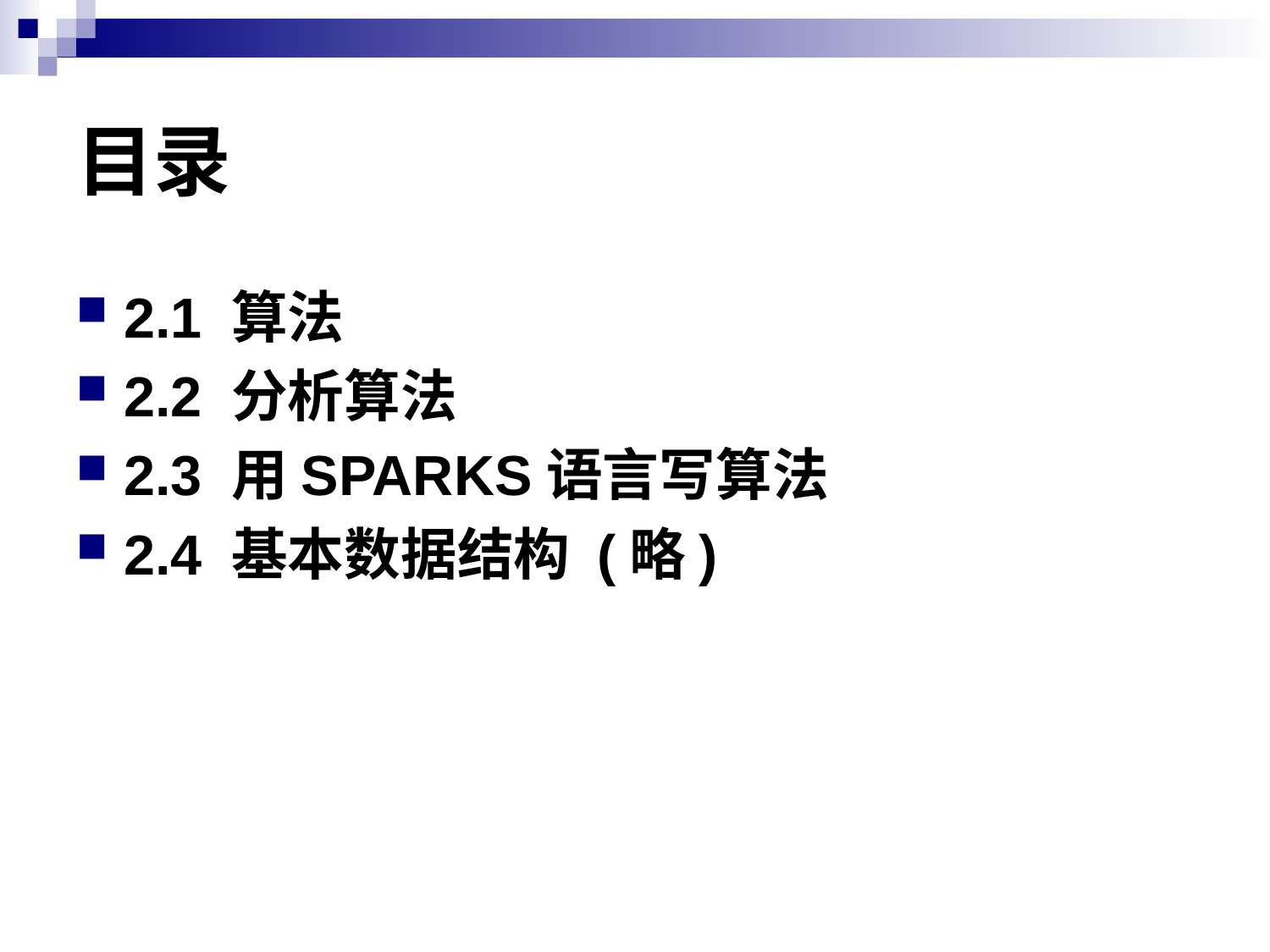

# 目录
2.1 算法
2.2 分析算法
2.3 用SPARKS语言写算法
2.4 基本数据结构 (略)